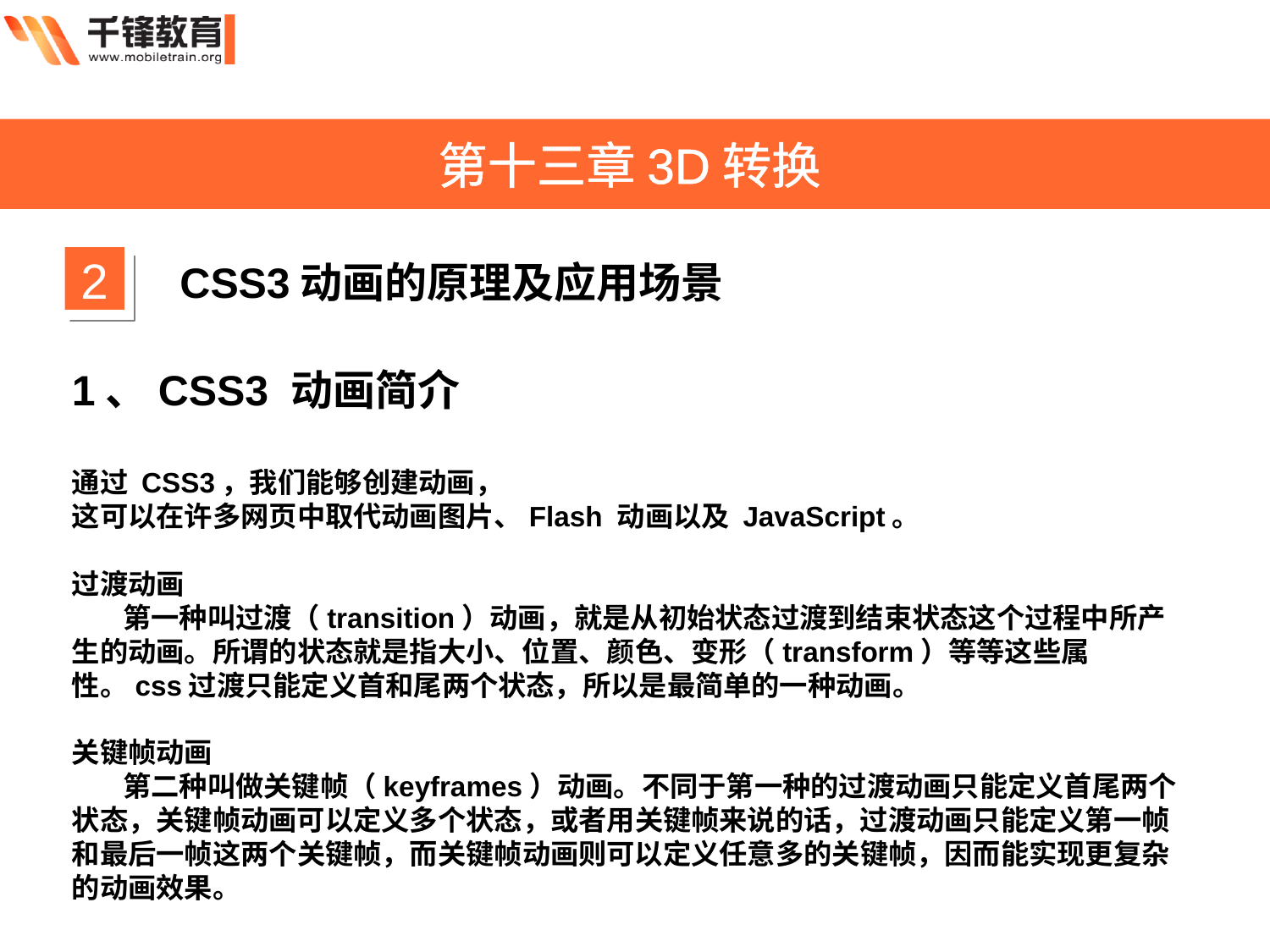

第十三章3D转换
2

CSS3动画的原理及应用场景

1、CSS3 动画简介

通过 CSS3，我们能够创建动画，
这可以在许多网页中取代动画图片、Flash 动画以及 JavaScript。

过渡动画
       第一种叫过渡（transition）动画，就是从初始状态过渡到结束状态这个过程中所产生的动画。所谓的状态就是指大小、位置、颜色、变形（transform）等等这些属性。css过渡只能定义首和尾两个状态，所以是最简单的一种动画。

关键帧动画
       第二种叫做关键帧（keyframes）动画。不同于第一种的过渡动画只能定义首尾两个状态，关键帧动画可以定义多个状态，或者用关键帧来说的话，过渡动画只能定义第一帧和最后一帧这两个关键帧，而关键帧动画则可以定义任意多的关键帧，因而能实现更复杂的动画效果。